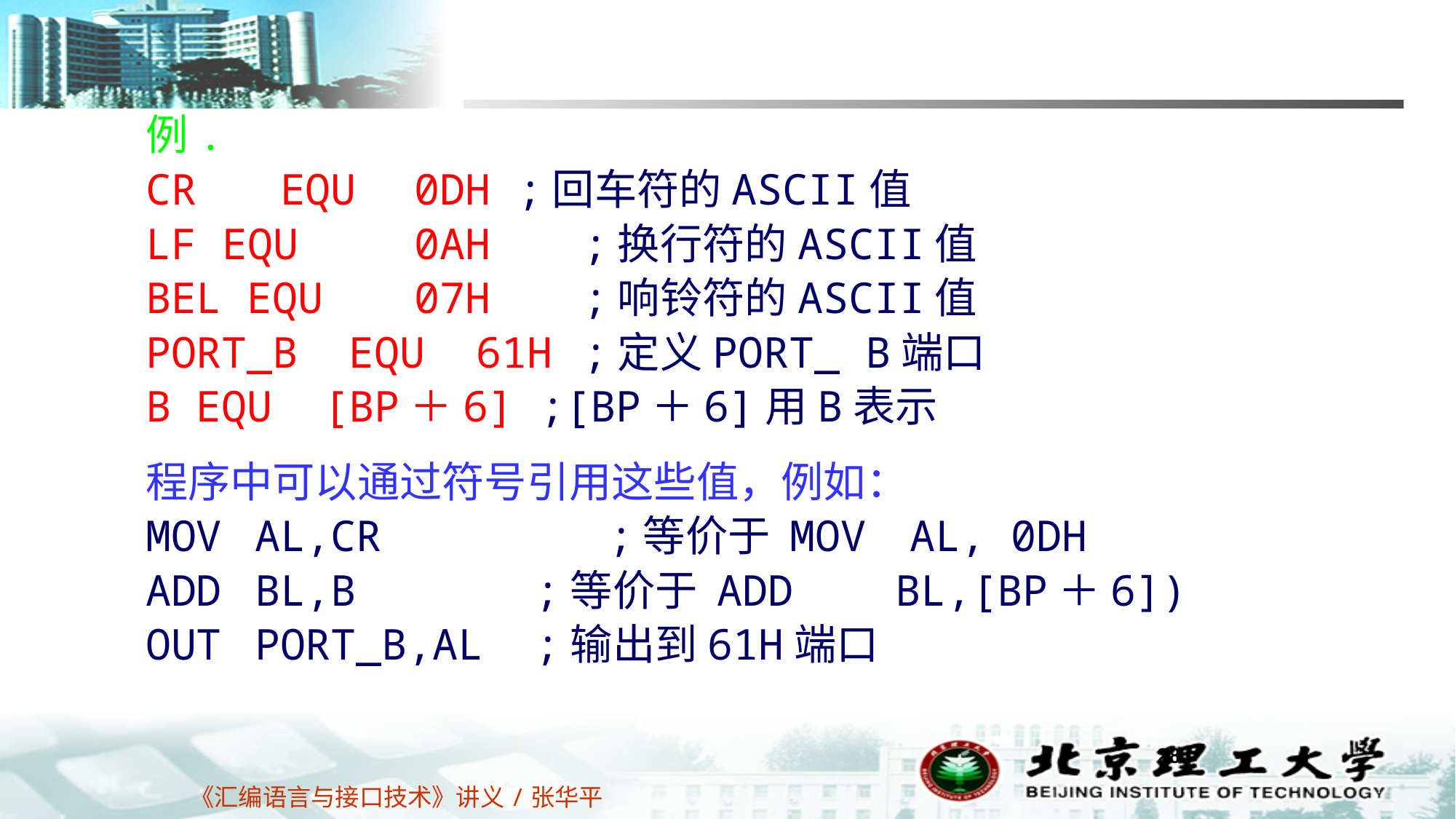

例.
CR	 EQU	  0DH ;回车符的ASCII值
LF EQU	  0AH  	;换行符的ASCII值
BEL EQU	  07H  	;响铃符的ASCII值
PORT_B  EQU  61H	;定义PORT_ B端口
B EQU  [BP＋6] ;[BP＋6]用B表示
程序中可以通过符号引用这些值，例如：
MOV	AL,CR	   	 ;等价于 MOV	AL, 0DH
ADD	BL,B       ;等价于 ADD    BL,[BP＋6])
OUT	PORT_B,AL  ;输出到61H端口
28